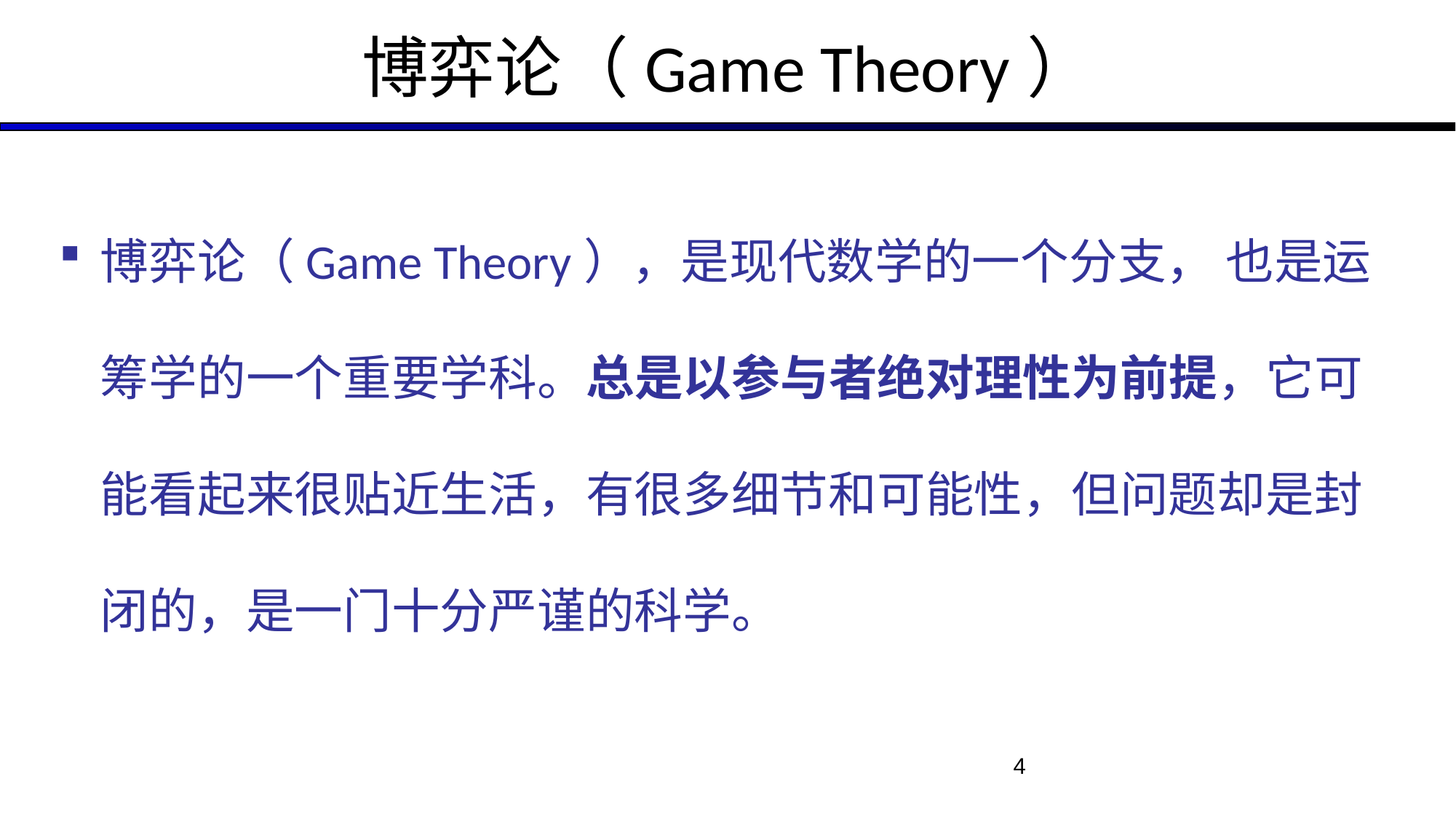

# 博弈论（Game Theory）
博弈论（Game Theory），是现代数学的一个分支， 也是运筹学的一个重要学科。总是以参与者绝对理性为前提，它可能看起来很贴近生活，有很多细节和可能性，但问题却是封闭的，是一门十分严谨的科学。
4